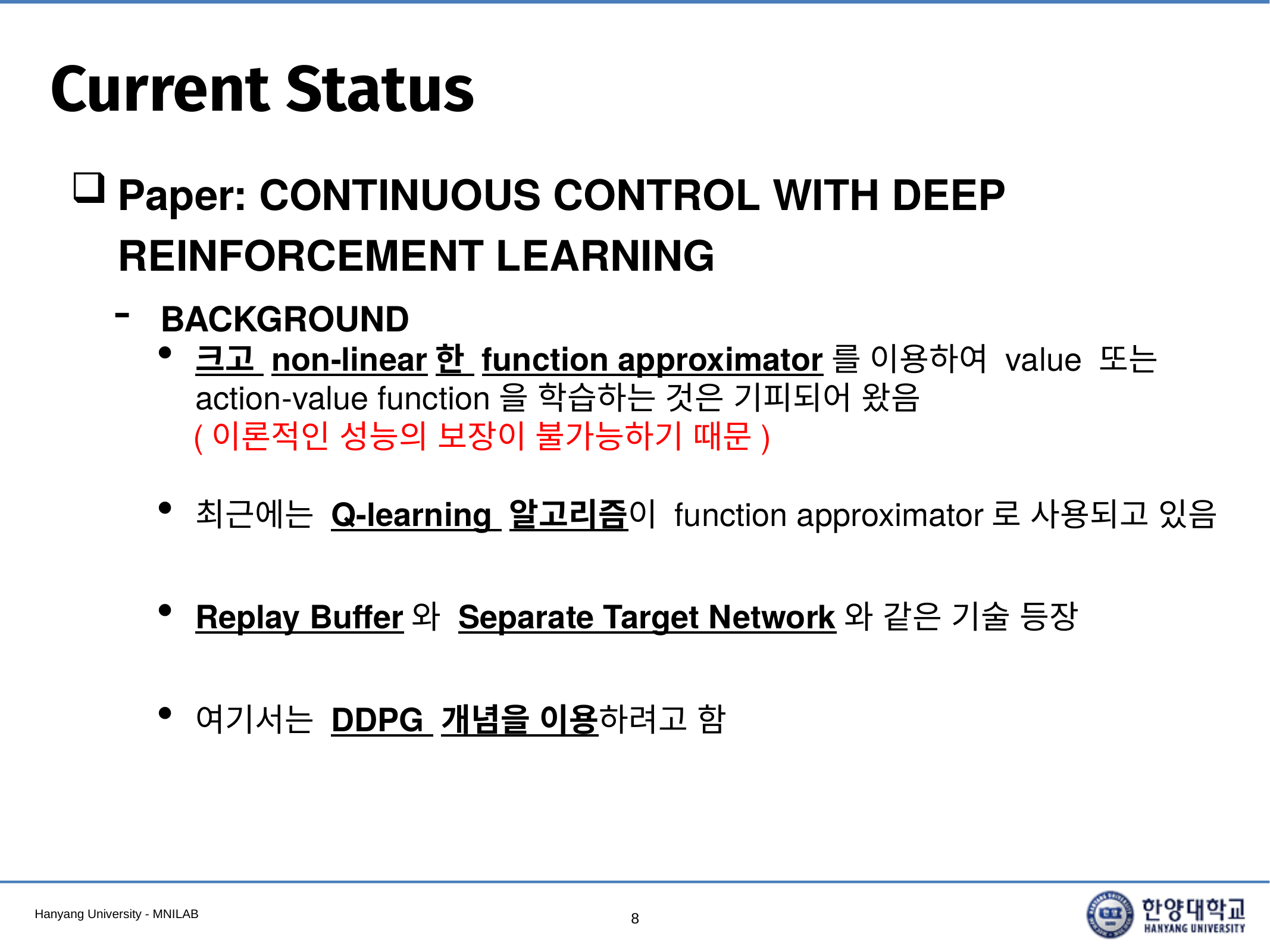

# Current Status
Paper: CONTINUOUS CONTROL WITH DEEP REINFORCEMENT LEARNING
BACKGROUND
크고 non-linear한 function approximator를 이용하여 value 또는 action-value function을 학습하는 것은 기피되어 왔음
    (이론적인 성능의 보장이 불가능하기 때문)

최근에는 Q-learning 알고리즘이 function approximator로 사용되고 있음

Replay Buffer와 Separate Target Network와 같은 기술 등장

여기서는 DDPG 개념을 이용하려고 함
8